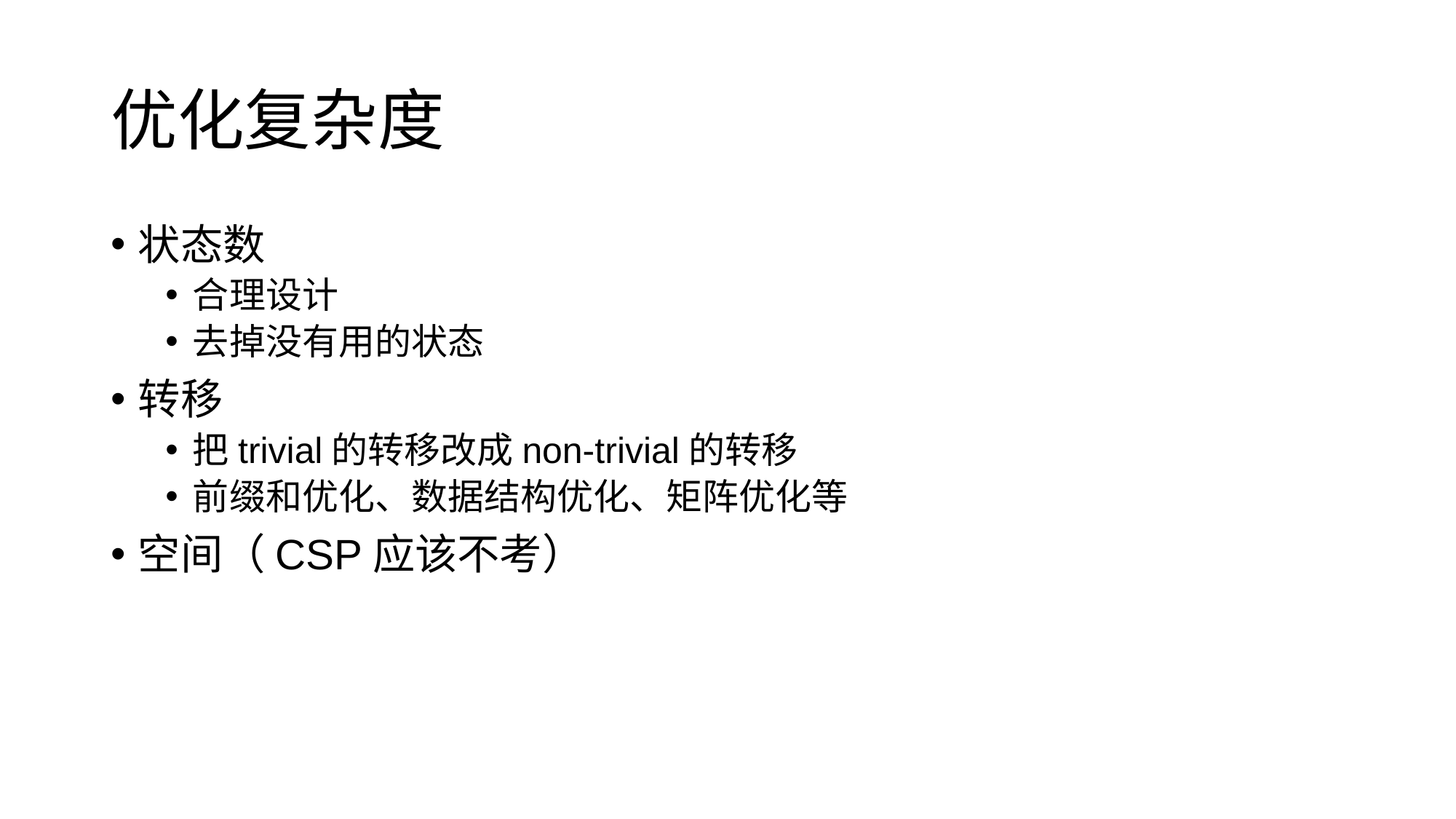

# 优化复杂度
状态数
合理设计
去掉没有用的状态
转移
把trivial的转移改成non-trivial的转移
前缀和优化、数据结构优化、矩阵优化等
空间（CSP应该不考）